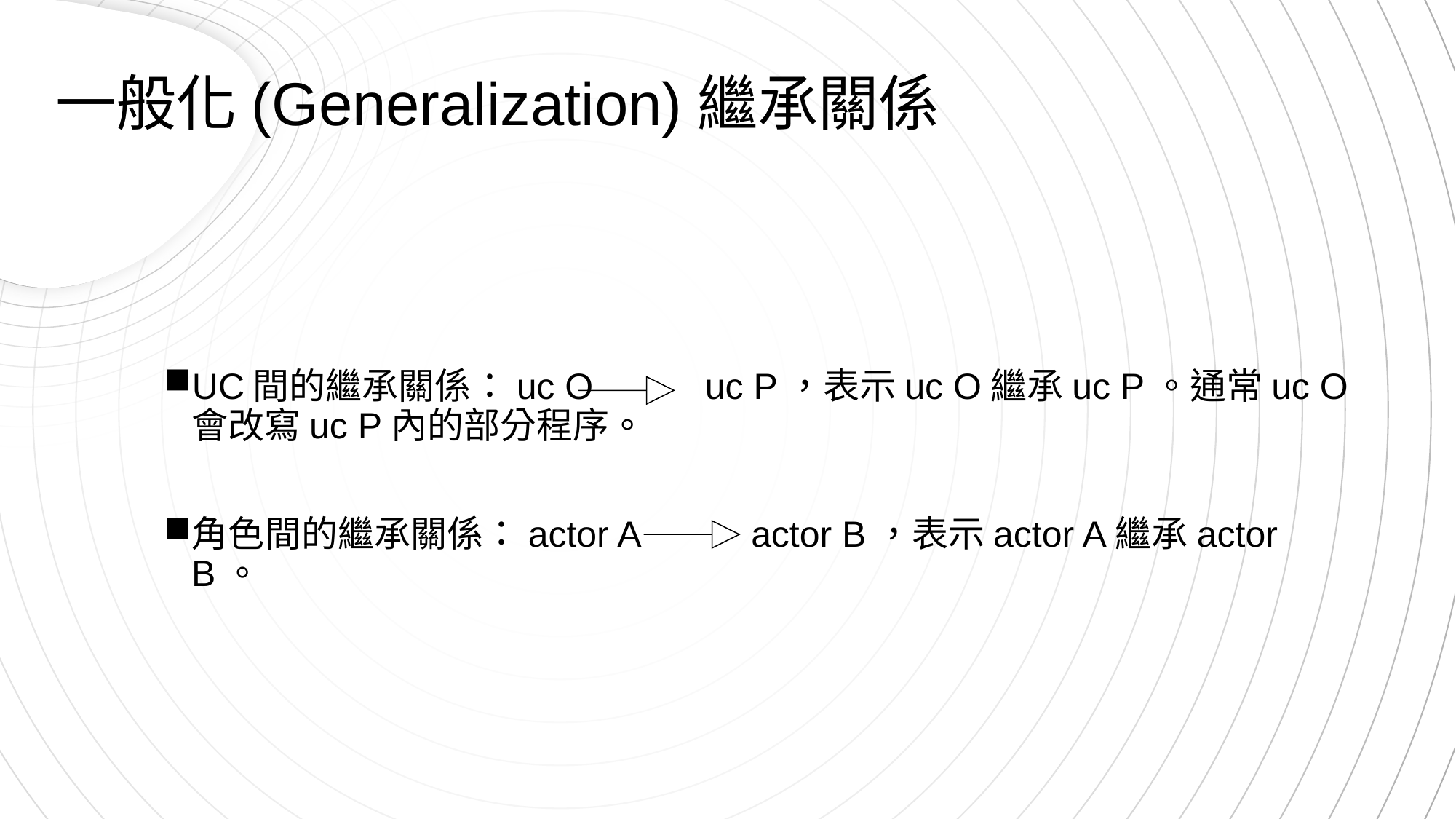

一般化(Generalization)繼承關係
UC間的繼承關係：uc O           uc P，表示uc O繼承uc P。通常uc O會改寫uc P內的部分程序。

角色間的繼承關係：actor A           actor B，表示actor A繼承actor B。